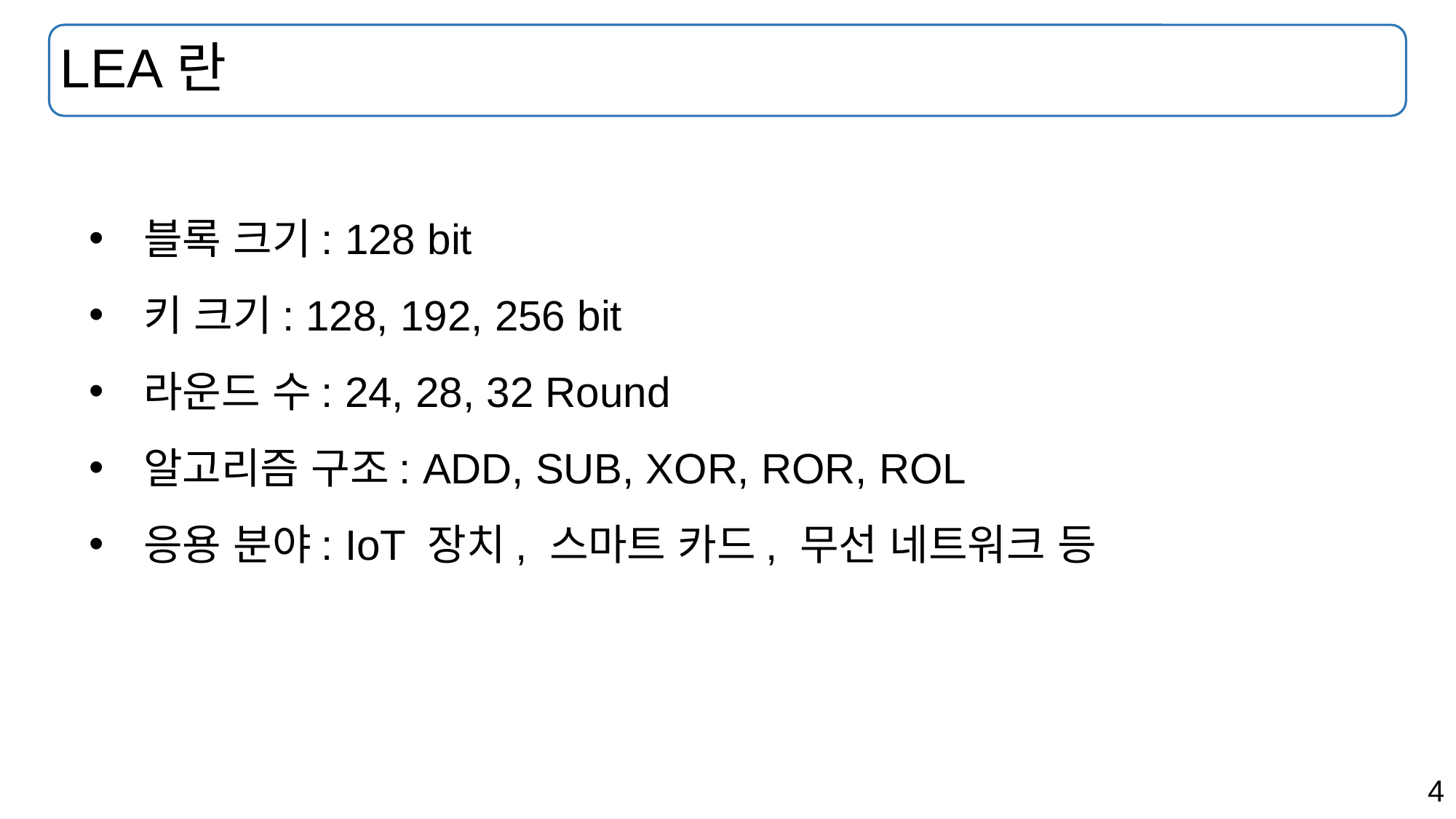

# LEA란
블록 크기: 128 bit
키 크기: 128, 192, 256 bit
라운드 수: 24, 28, 32 Round
알고리즘 구조: ADD, SUB, XOR, ROR, ROL
응용 분야: IoT 장치, 스마트 카드, 무선 네트워크 등